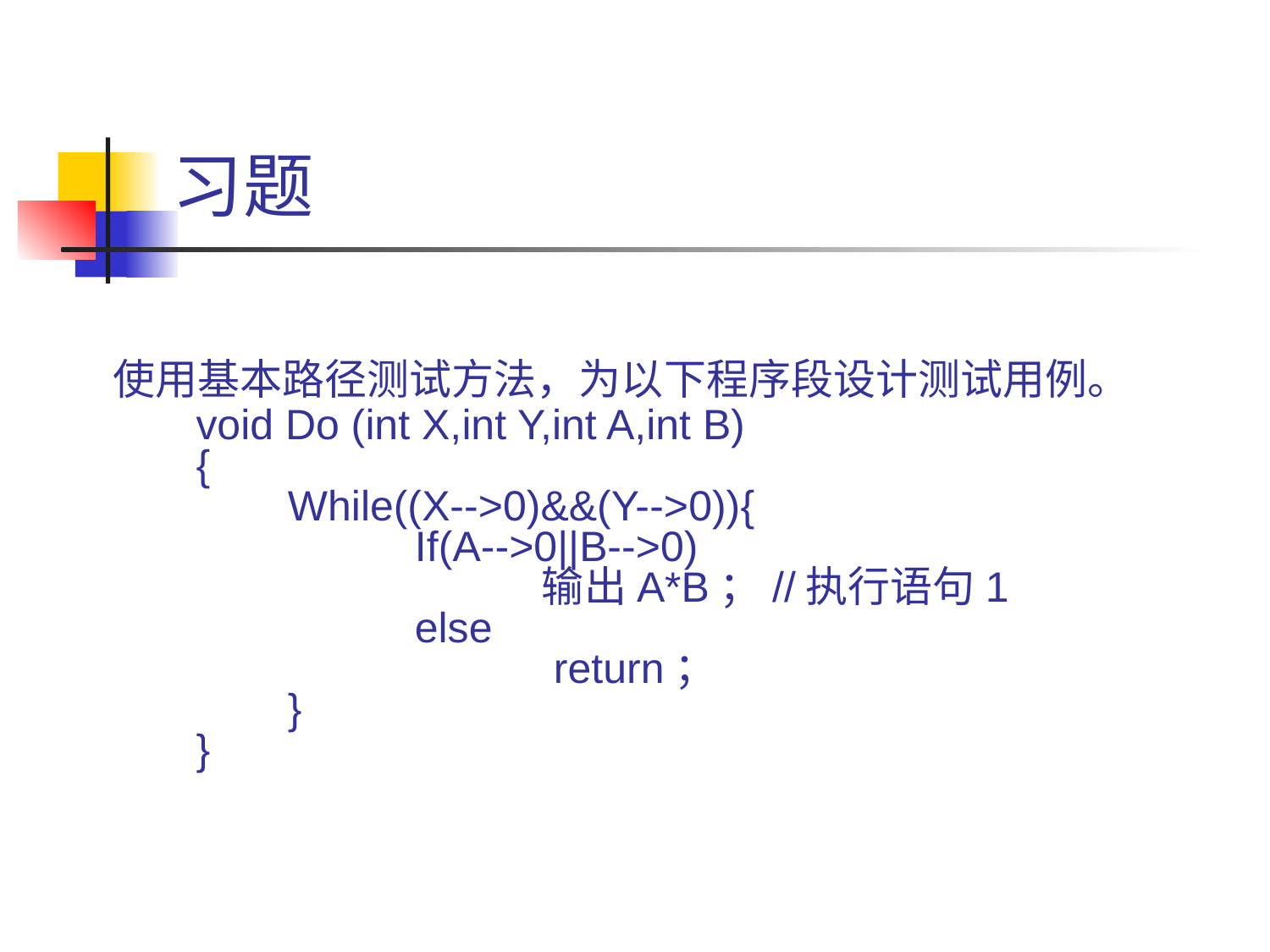

# 习题
使用基本路径测试方法，为以下程序段设计测试用例。
       void Do (int X,int Y,int A,int B)
       {
		While((X-->0)&&(Y-->0)){
			If(A-->0||B-->0)
		  		输出A*B；//执行语句1
			else
		 		 return；
		}
       }